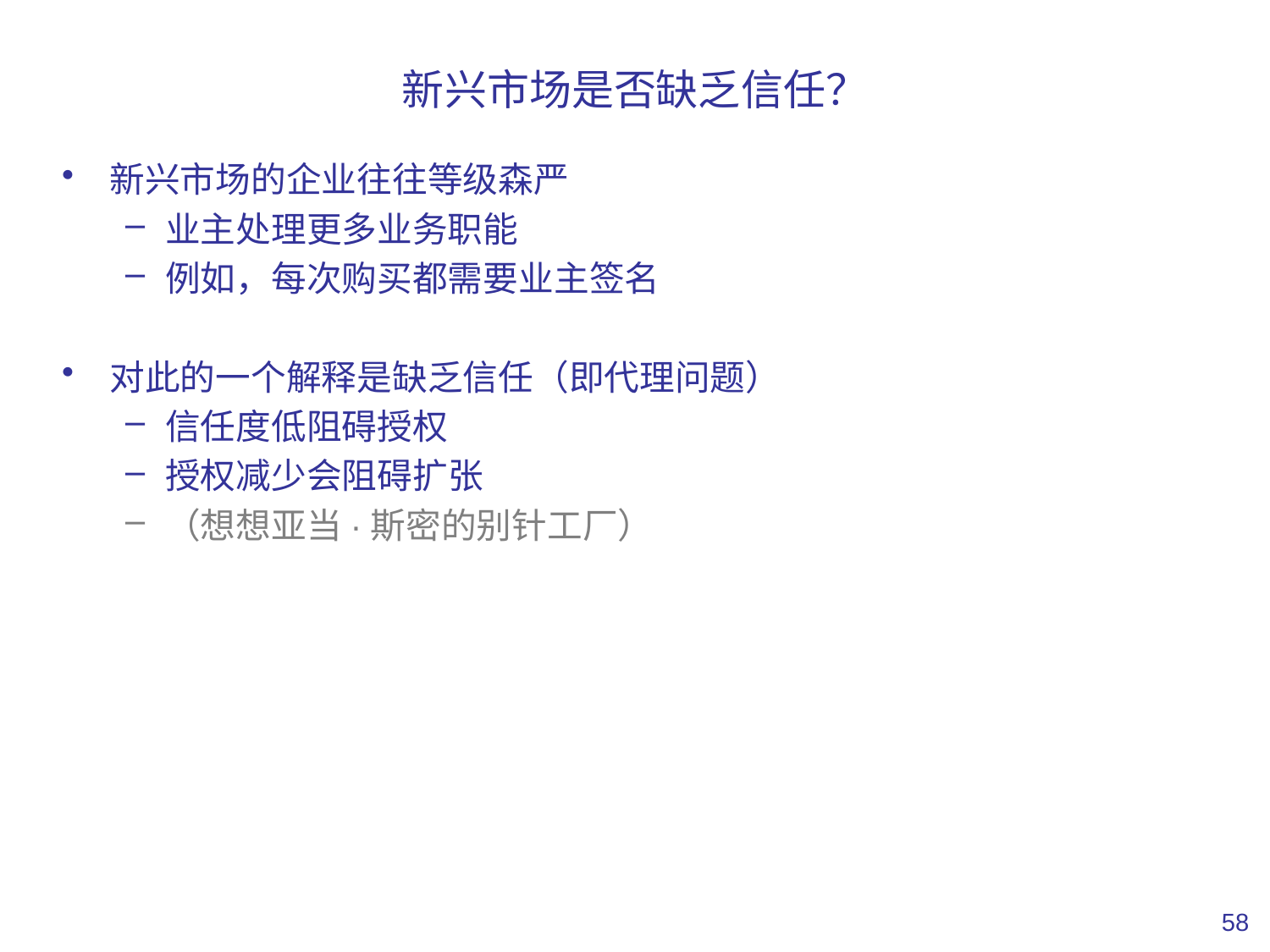

# 新兴市场是否缺乏信任？
新兴市场的企业往往等级森严
业主处理更多业务职能
例如，每次购买都需要业主签名

对此的一个解释是缺乏信任（即代理问题）
信任度低阻碍授权
授权减少会阻碍扩张
（想想亚当·斯密的别针工厂）

58